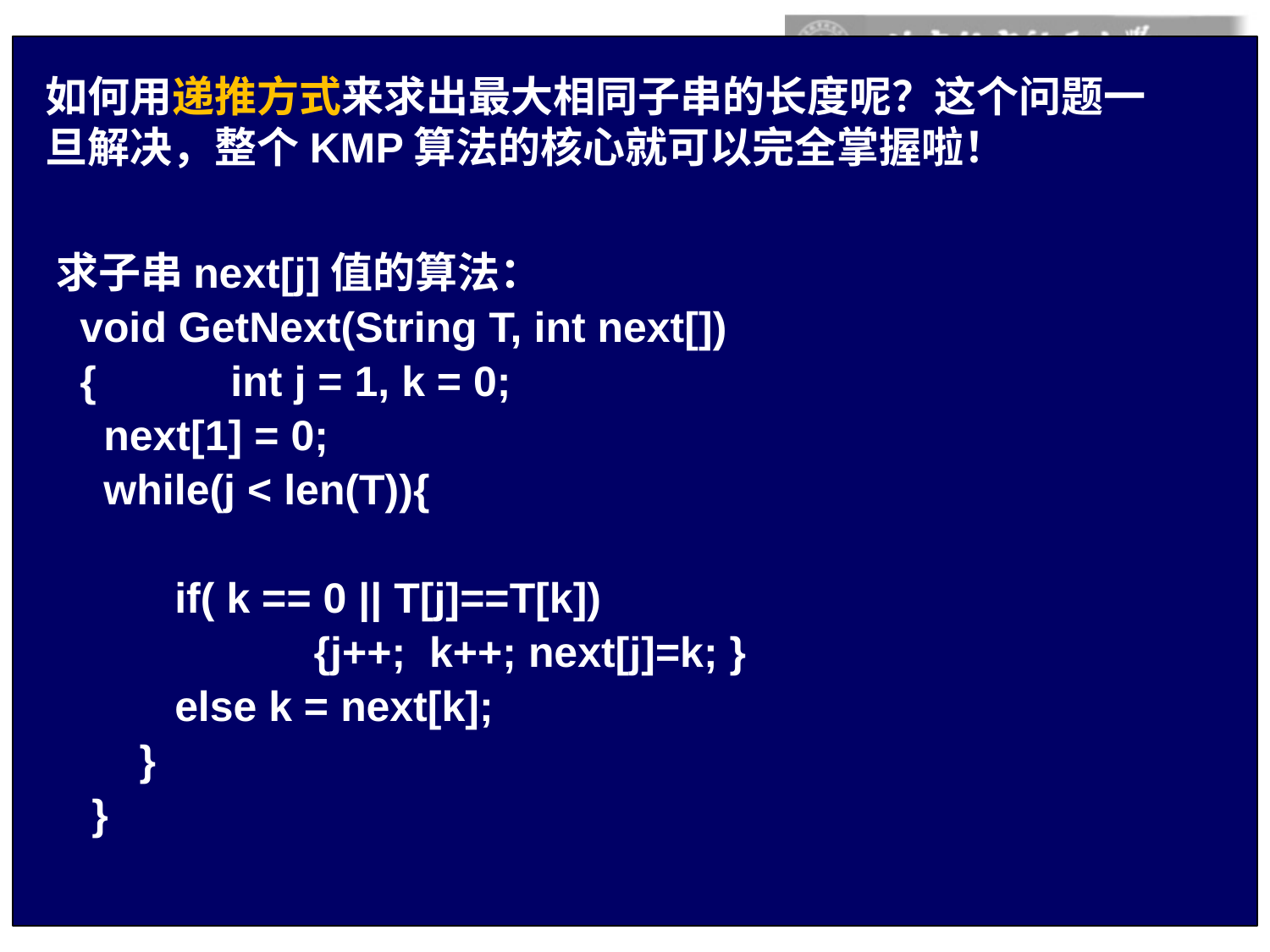

如何用递推方式来求出最大相同子串的长度呢？这个问题一旦解决，整个KMP算法的核心就可以完全掌握啦！
求子串next[j]值的算法：
  void GetNext(String T, int next[])
  {  	int j = 1, k = 0;
    	next[1] = 0;
    	while(j < len(T)){

          if( k == 0 || T[j]==T[k])
		       {j++;  k++; next[j]=k; }
          else k = next[k];
	   }
   }